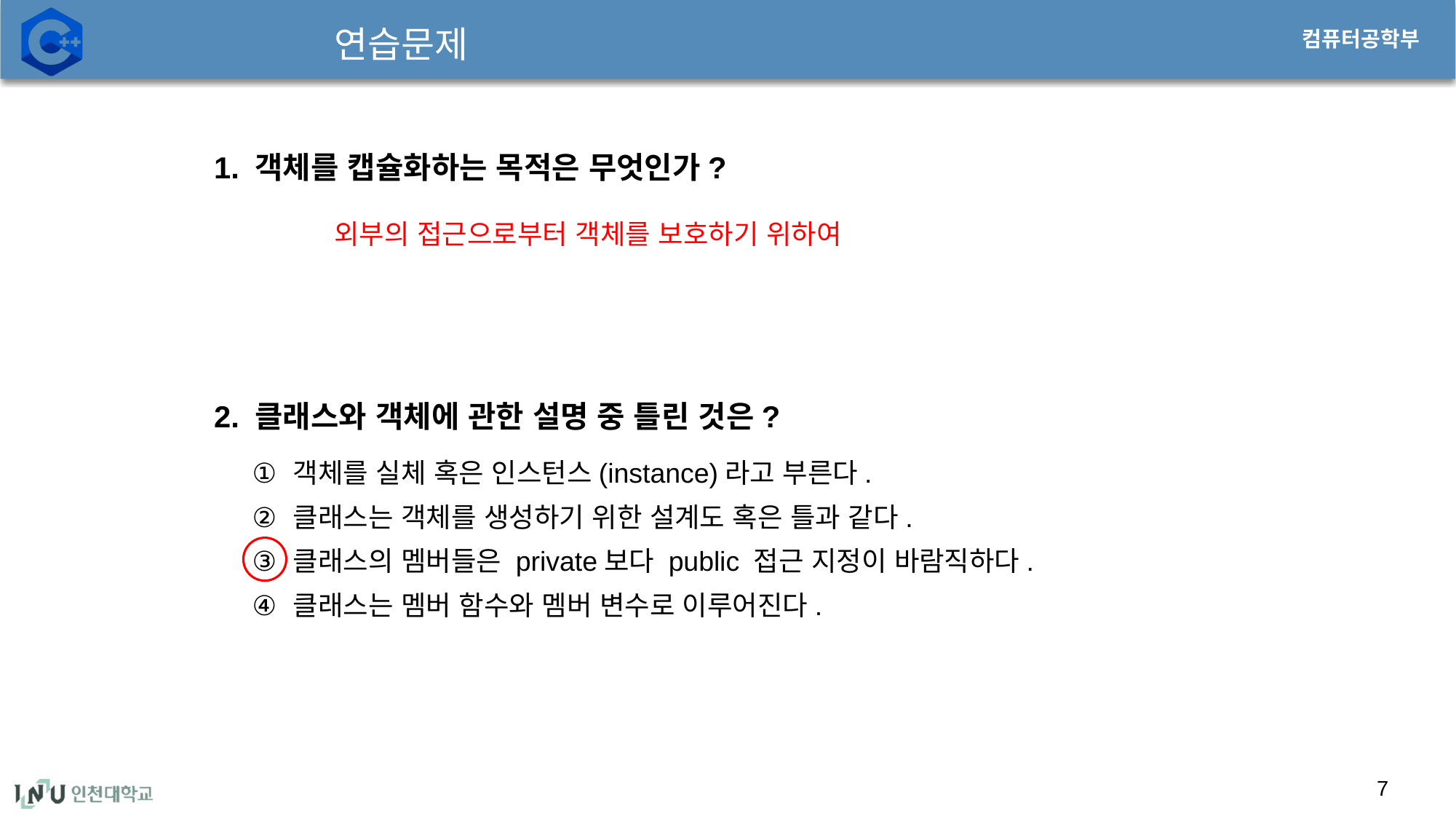

# 연습문제
1. 객체를 캡슐화하는 목적은 무엇인가?
외부의 접근으로부터 객체를 보호하기 위하여
2. 클래스와 객체에 관한 설명 중 틀린 것은?
객체를 실체 혹은 인스턴스(instance)라고 부른다.
클래스는 객체를 생성하기 위한 설계도 혹은 틀과 같다.
클래스의 멤버들은 private보다 public 접근 지정이 바람직하다.
클래스는 멤버 함수와 멤버 변수로 이루어진다.